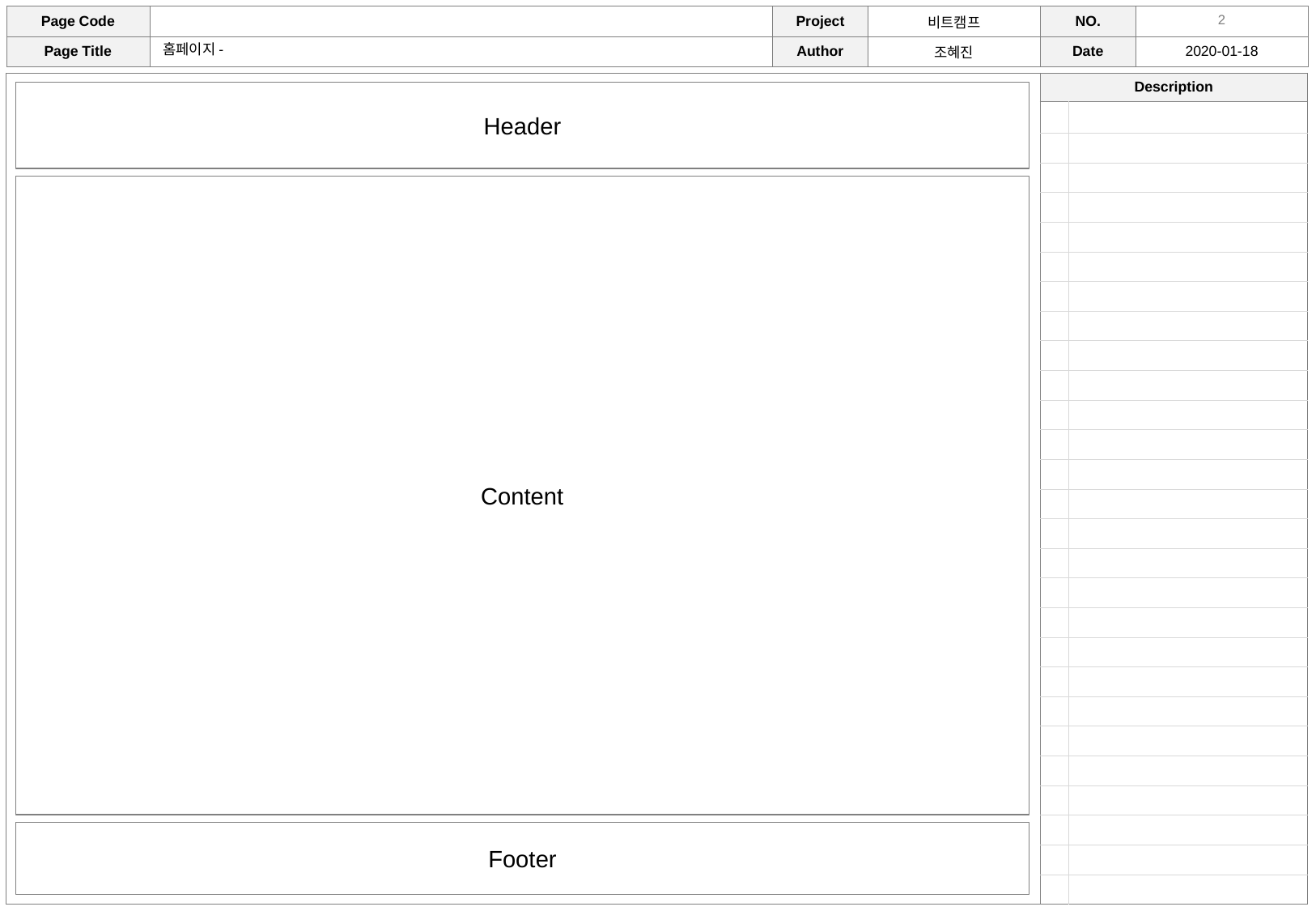

홈페이지-
Header
|  |  |
| --- | --- |
|  |  |
|  |  |
|  |  |
|  |  |
|  |  |
|  |  |
|  |  |
|  |  |
|  |  |
|  |  |
|  |  |
|  |  |
|  |  |
|  |  |
|  |  |
|  |  |
|  |  |
|  |  |
|  |  |
|  |  |
|  |  |
|  |  |
|  |  |
|  |  |
|  |  |
|  |  |
Content
Footer